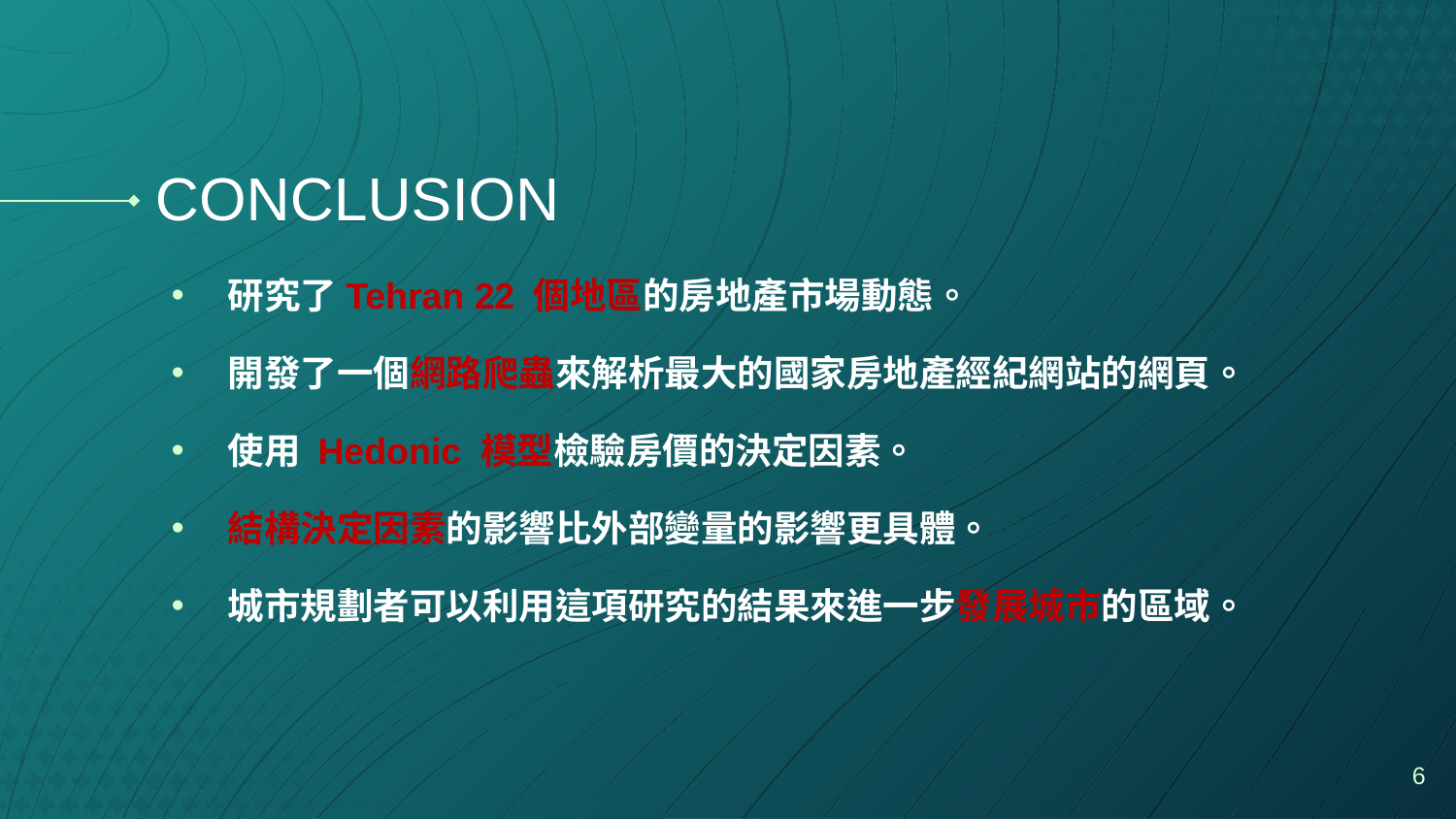

# CONCLUSION
研究了Tehran 22 個地區的房地產市場動態。
開發了一個網路爬蟲來解析最大的國家房地產經紀網站的網頁。
使用 Hedonic 模型檢驗房價的決定因素。
結構決定因素的影響比外部變量的影響更具體。
城市規劃者可以利用這項研究的結果來進一步發展城市的區域。
6